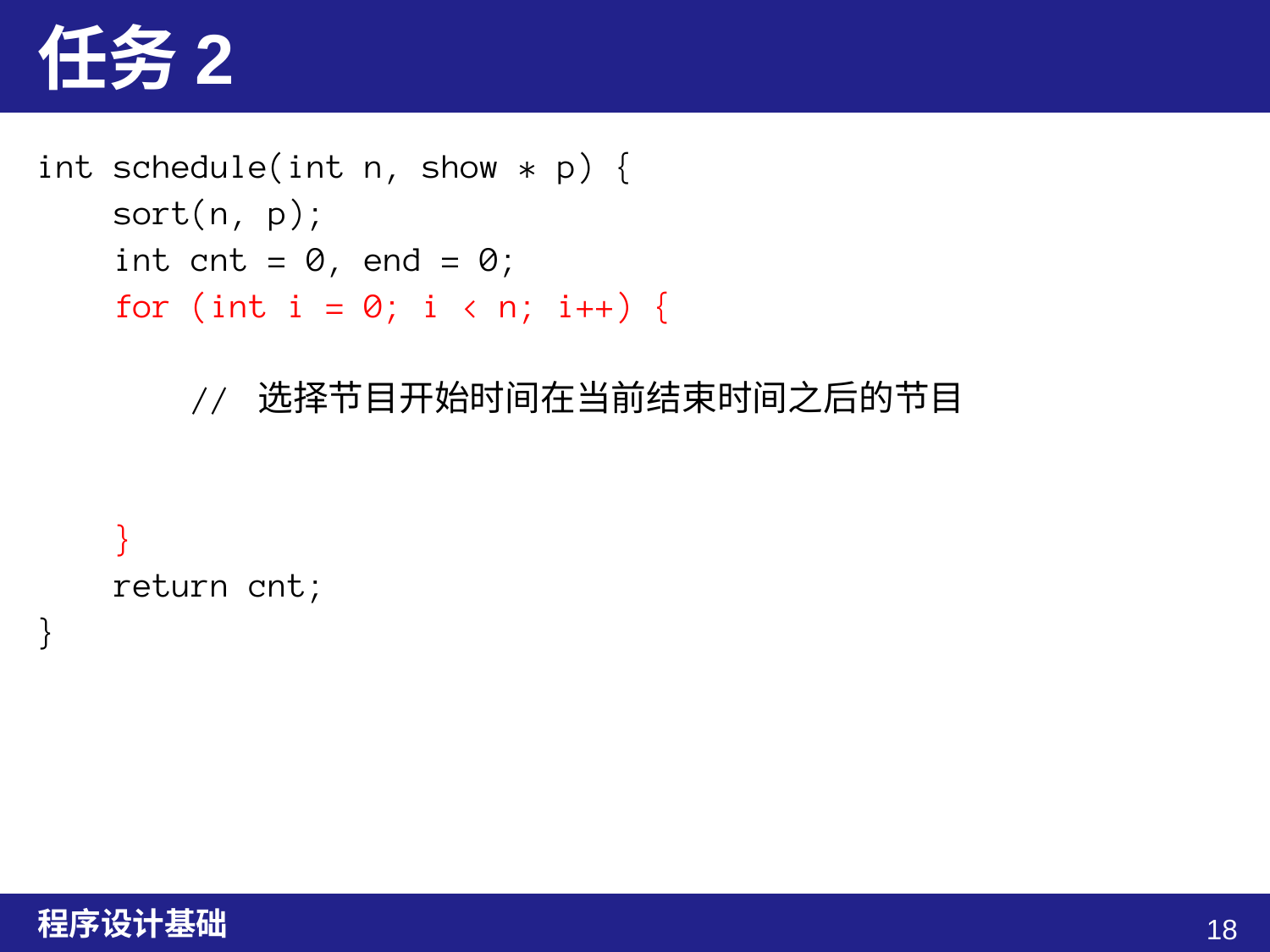

# 任务2
int schedule(int n, show * p) {
    sort(n, p);
    int cnt = 0, end = 0;
    for (int i = 0; i < n; i++) {

        // 选择节目开始时间在当前结束时间之后的节目

    }
    return cnt;
}